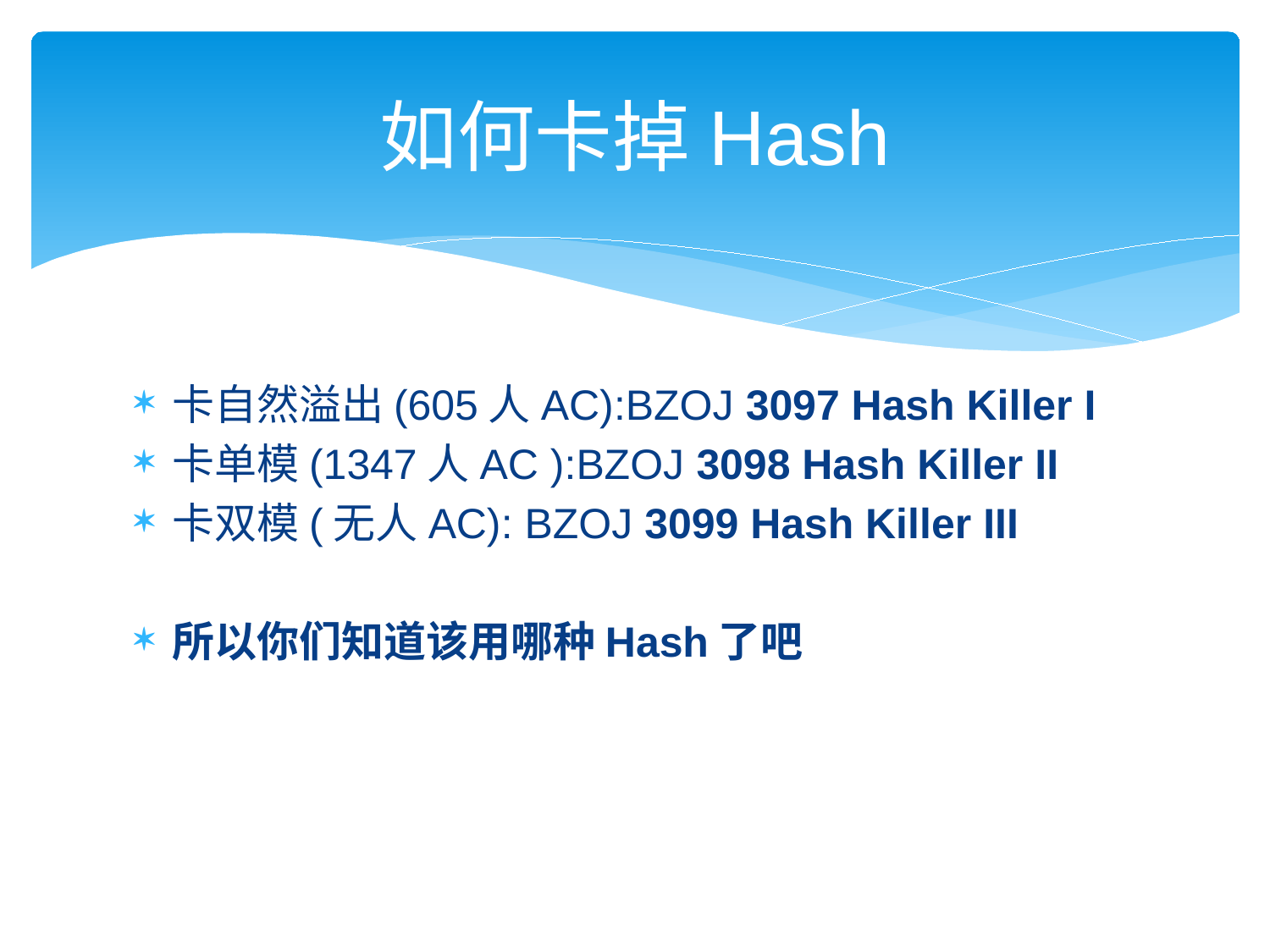

# 如何卡掉Hash
卡自然溢出(605人AC):BZOJ 3097 Hash Killer I
卡单模(1347人AC ):BZOJ 3098 Hash Killer II
卡双模(无人AC): BZOJ 3099 Hash Killer III

所以你们知道该用哪种Hash了吧